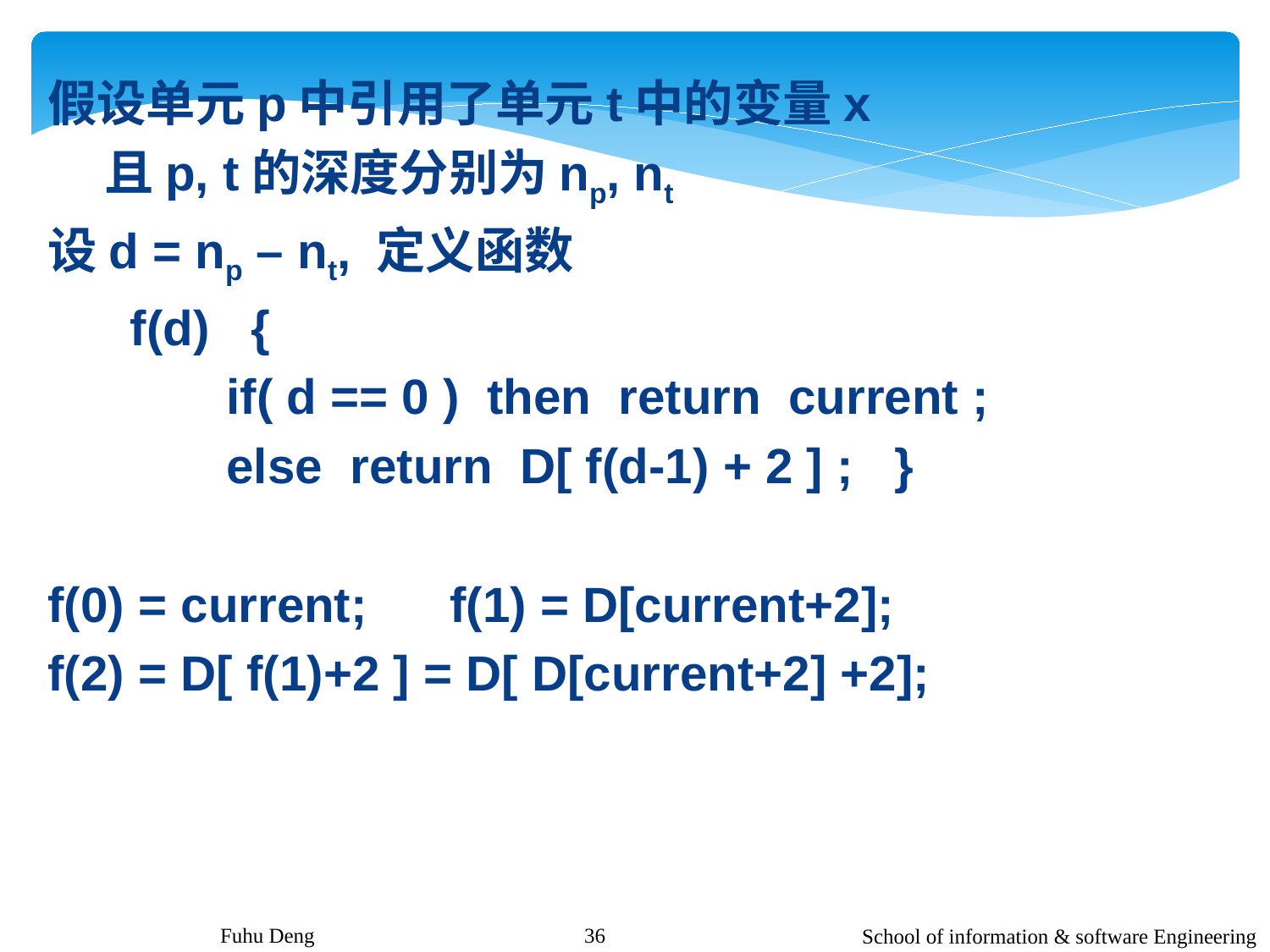

假设单元p中引用了单元t中的变量x
    且p, t的深度分别为np, nt
设d = np – nt, 定义函数
      f(d)   {
             if( d == 0 )  then  return  current ;
             else  return  D[ f(d-1) + 2 ] ;   }

f(0) = current;      f(1) = D[current+2];
f(2) = D[ f(1)+2 ] = D[ D[current+2] +2];

Fuhu Deng
36
School of information & software Engineering